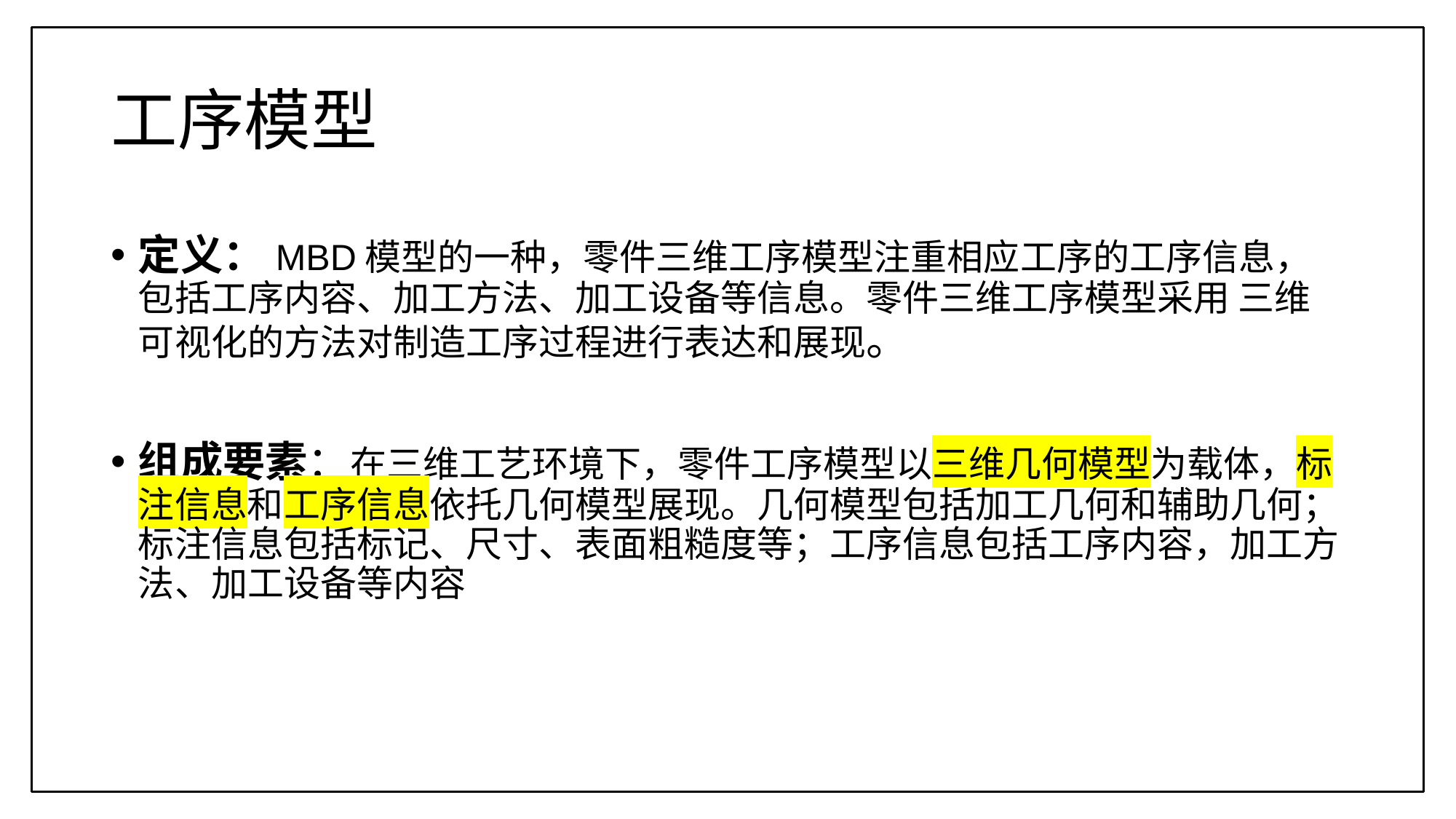

工序模型
定义：MBD模型的一种，零件三维工序模型注重相应工序的工序信息，包括工序内容、加工方法、加工设备等信息。零件三维工序模型采用 三维可视化的方法对制造工序过程进行表达和展现。

组成要素：在三维工艺环境下，零件工序模型以三维几何模型为载体，标注信息和工序信息依托几何模型展现。几何模型包括加工几何和辅助几何；标注信息包括标记、尺寸、表面粗糙度等；工序信息包括工序内容，加工方法、加工设备等内容